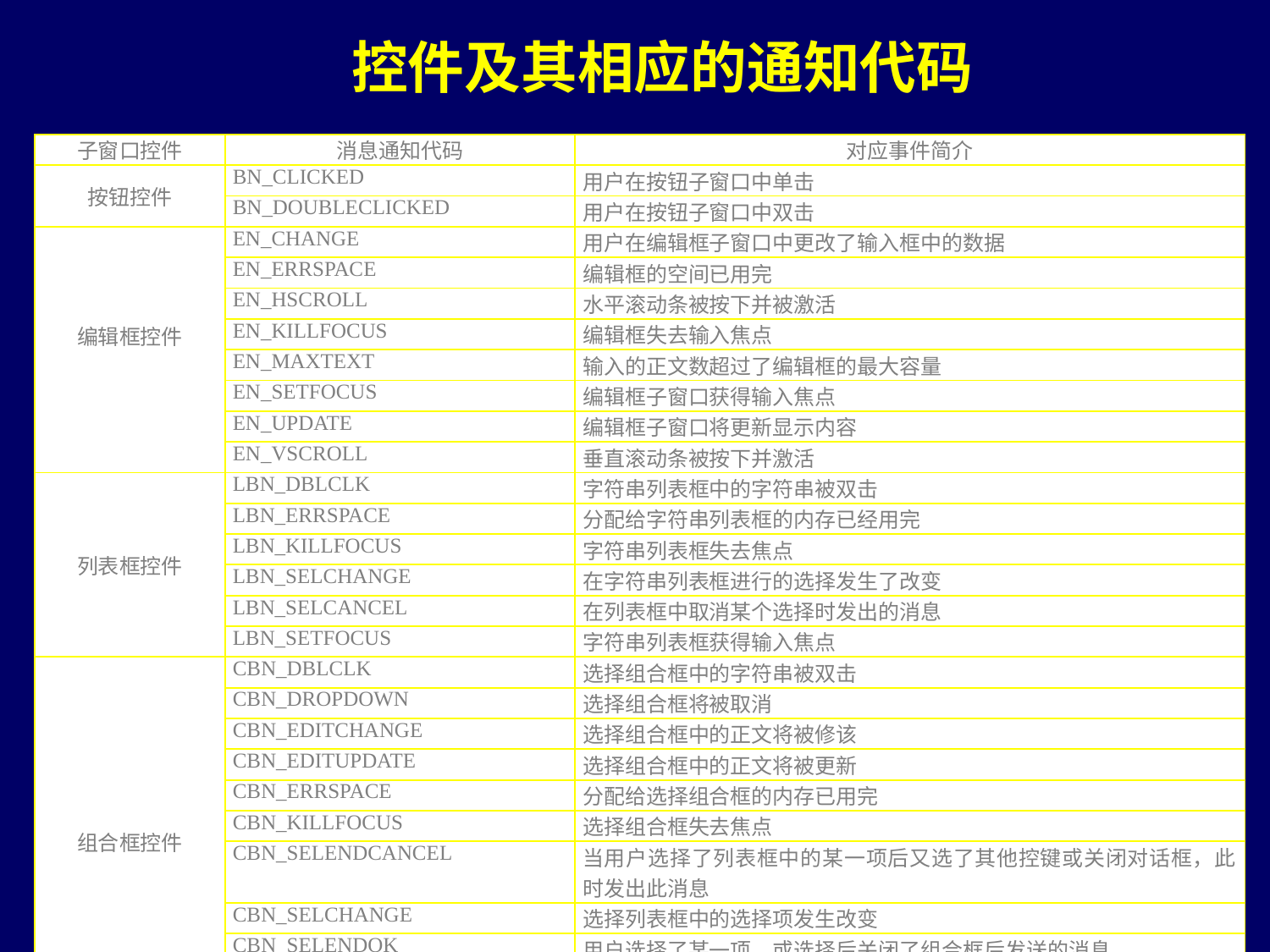

控件及其相应的通知代码
| 子窗口控件 | 消息通知代码 | 对应事件简介 |
| --- | --- | --- |
| 按钮控件 | BN\_CLICKED | 用户在按钮子窗口中单击 |
|  | BN\_DOUBLECLICKED | 用户在按钮子窗口中双击 |
| 编辑框控件 | EN\_CHANGE | 用户在编辑框子窗口中更改了输入框中的数据 |
|  | EN\_ERRSPACE | 编辑框的空间已用完 |
|  | EN\_HSCROLL | 水平滚动条被按下并被激活 |
|  | EN\_KILLFOCUS | 编辑框失去输入焦点 |
|  | EN\_MAXTEXT | 输入的正文数超过了编辑框的最大容量 |
|  | EN\_SETFOCUS | 编辑框子窗口获得输入焦点 |
|  | EN\_UPDATE | 编辑框子窗口将更新显示内容 |
|  | EN\_VSCROLL | 垂直滚动条被按下并激活 |
| 列表框控件 | LBN\_DBLCLK | 字符串列表框中的字符串被双击 |
|  | LBN\_ERRSPACE | 分配给字符串列表框的内存已经用完 |
|  | LBN\_KILLFOCUS | 字符串列表框失去焦点 |
|  | LBN\_SELCHANGE | 在字符串列表框进行的选择发生了改变 |
|  | LBN\_SELCANCEL | 在列表框中取消某个选择时发出的消息 |
|  | LBN\_SETFOCUS | 字符串列表框获得输入焦点 |
| 组合框控件 | CBN\_DBLCLK | 选择组合框中的字符串被双击 |
|  | CBN\_DROPDOWN | 选择组合框将被取消 |
|  | CBN\_EDITCHANGE | 选择组合框中的正文将被修该 |
|  | CBN\_EDITUPDATE | 选择组合框中的正文将被更新 |
|  | CBN\_ERRSPACE | 分配给选择组合框的内存已用完 |
|  | CBN\_KILLFOCUS | 选择组合框失去焦点 |
|  | CBN\_SELENDCANCEL | 当用户选择了列表框中的某一项后又选了其他控键或关闭对话框，此时发出此消息 |
|  | CBN\_SELCHANGE | 选择列表框中的选择项发生改变 |
|  | CBN\_SELENDOK | 用户选择了某一项，或选择后关闭了组合框后发送的消息 |
|  | CBN\_CLOSEUP | 组合框关闭时发送的消息 |
|  | CBN\_SETFOCUS | 选择组合框获得焦点 |
| 滚动条控件 | 没有与滚动条相关的通知代码 |  |
| 静态控件 | 没有与静态文本框相关的通知代码 |  |
9